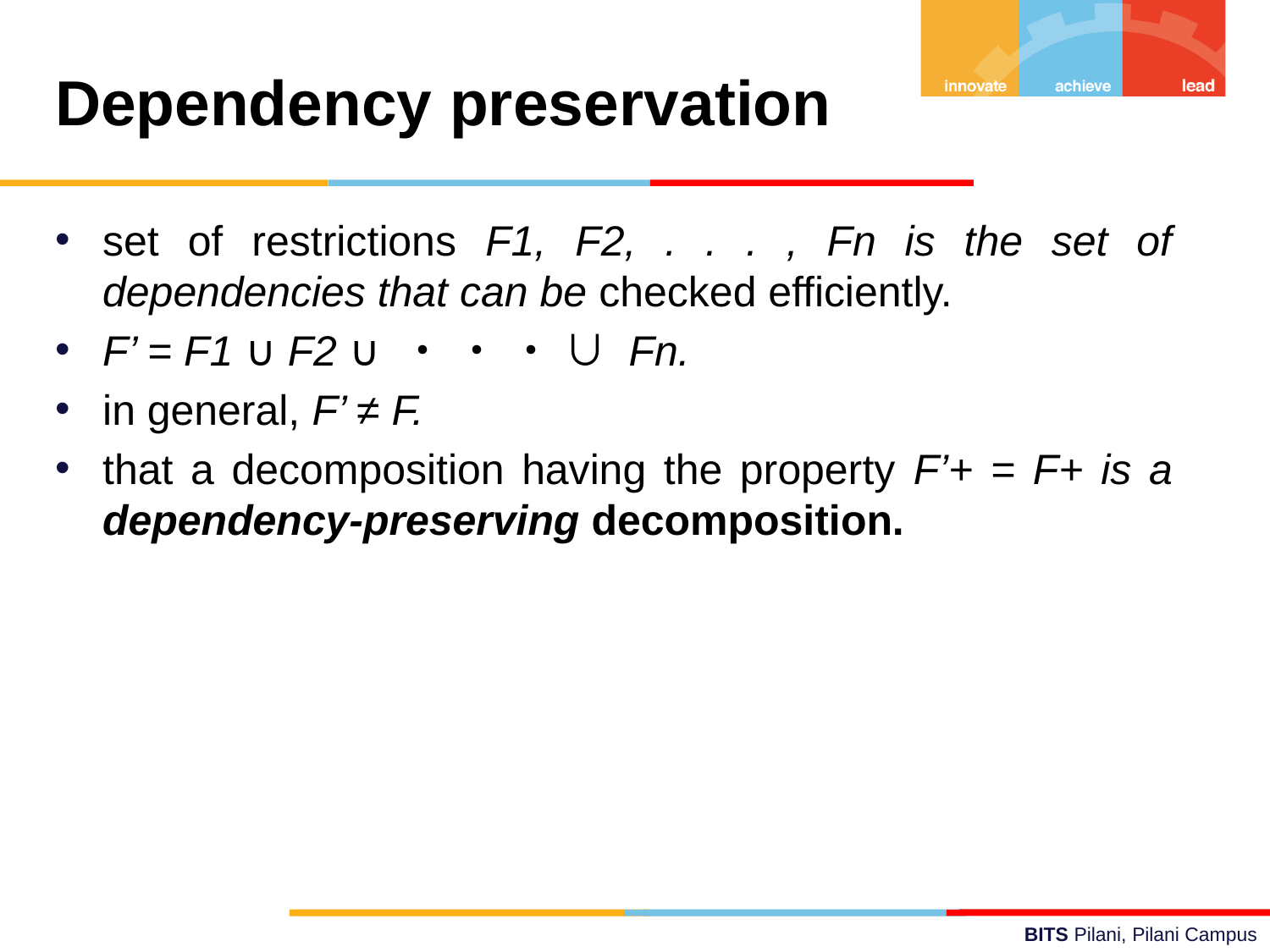

Dependency preservation
set of restrictions F1, F2, . . . , Fn is the set of dependencies that can be checked efficiently.
F’ = F1 ∪ F2 ∪ ・ ・ ・ ∪ Fn.
in general, F’ ≠ F.
that a decomposition having the property F’+ = F+ is a dependency-preserving decomposition.